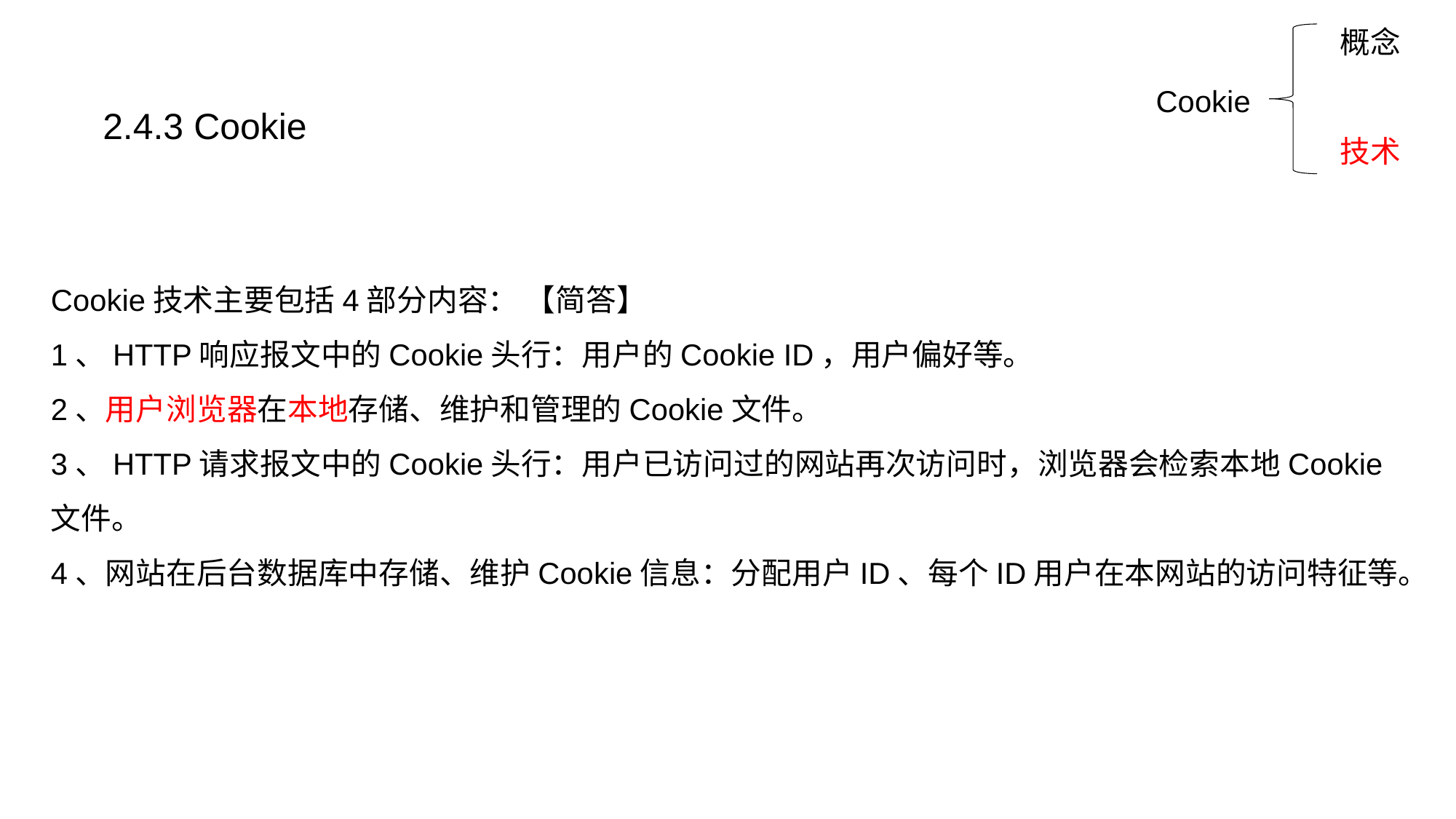

概念

技术

Cookie
2.4.3 Cookie
Cookie技术主要包括4部分内容： 【简答】
1、HTTP响应报文中的Cookie头行：用户的Cookie ID，用户偏好等。
2、用户浏览器在本地存储、维护和管理的Cookie文件。
3、HTTP请求报文中的Cookie头行：用户已访问过的网站再次访问时，浏览器会检索本地Cookie文件。
4、网站在后台数据库中存储、维护Cookie信息：分配用户ID、每个ID用户在本网站的访问特征等。